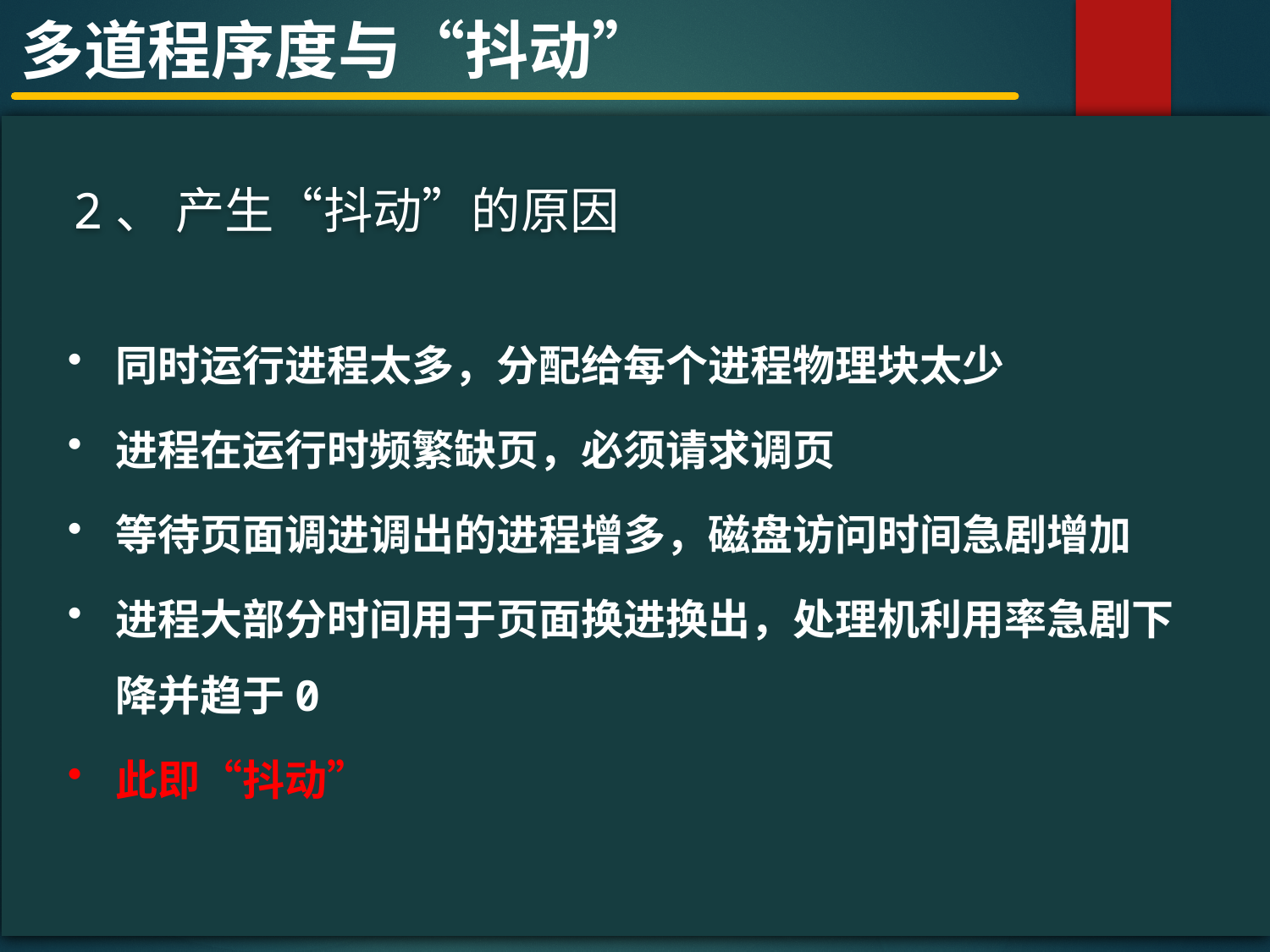

多道程序度与“抖动”
#
2、 产生“抖动”的原因
同时运行进程太多，分配给每个进程物理块太少
进程在运行时频繁缺页，必须请求调页
等待页面调进调出的进程增多，磁盘访问时间急剧增加
进程大部分时间用于页面换进换出，处理机利用率急剧下降并趋于0
此即“抖动”